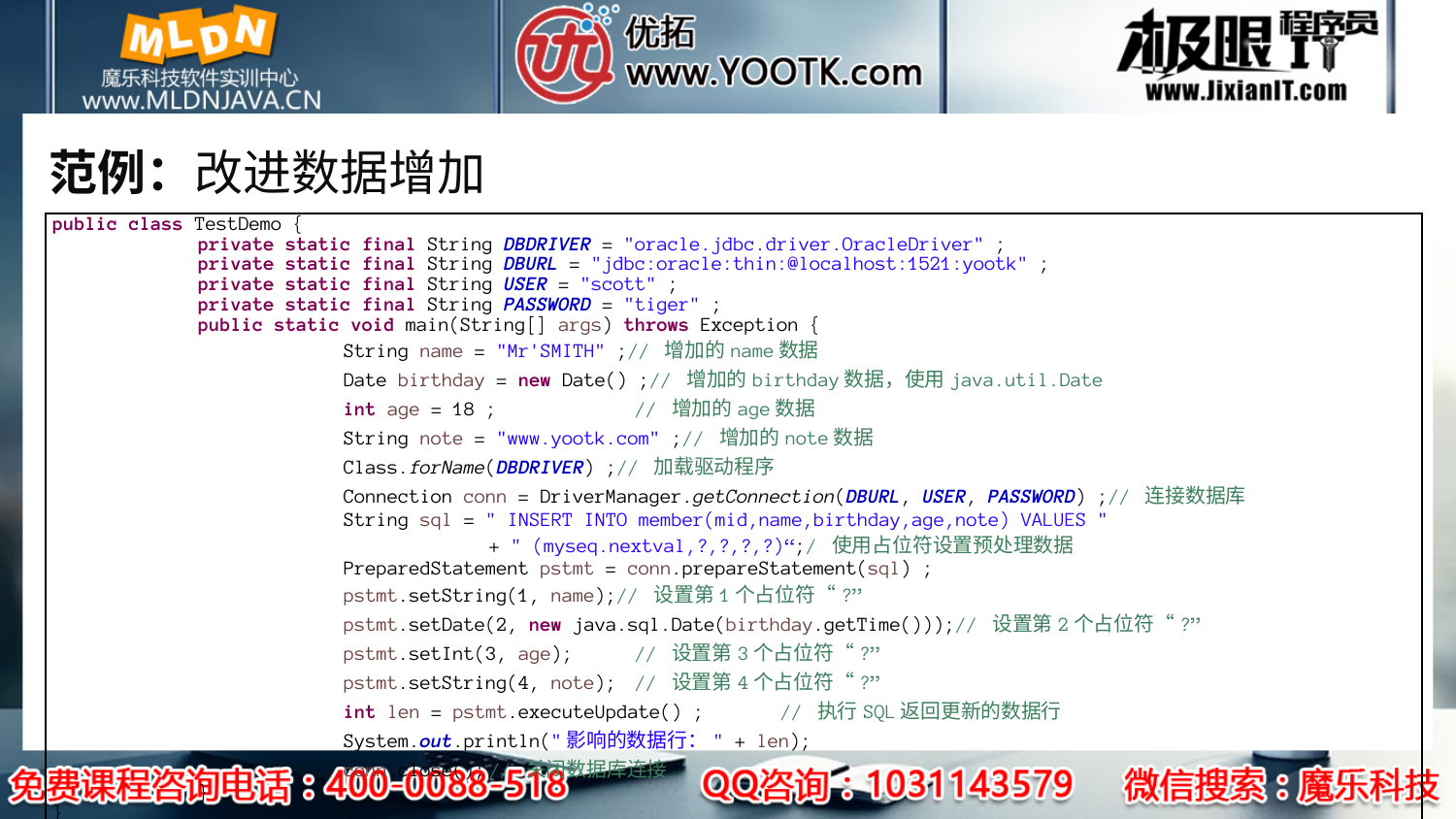

# 范例：改进数据增加
| public class TestDemo { private static final String DBDRIVER = "oracle.jdbc.driver.OracleDriver" ; private static final String DBURL = "jdbc:oracle:thin:@localhost:1521:yootk" ; private static final String USER = "scott" ; private static final String PASSWORD = "tiger" ; public static void main(String[] args) throws Exception { String name = "Mr'SMITH" ;// 增加的name数据 Date birthday = new Date() ;// 增加的birthday数据，使用java.util.Date int age = 18 ; // 增加的age数据 String note = "www.yootk.com" ;// 增加的note数据 Class.forName(DBDRIVER) ;// 加载驱动程序 Connection conn = DriverManager.getConnection(DBURL, USER, PASSWORD) ;// 连接数据库 String sql = " INSERT INTO member(mid,name,birthday,age,note) VALUES " + " (myseq.nextval,?,?,?,?)“;/ 使用占位符设置预处理数据 PreparedStatement pstmt = conn.prepareStatement(sql) ; pstmt.setString(1, name);// 设置第1个占位符“?” pstmt.setDate(2, new java.sql.Date(birthday.getTime()));// 设置第2个占位符“?” pstmt.setInt(3, age); // 设置第3个占位符“?” pstmt.setString(4, note); // 设置第4个占位符“?” int len = pstmt.executeUpdate() ; // 执行SQL返回更新的数据行 System.out.println("影响的数据行：" + len); conn.close(); // 关闭数据库连接 } } |
| --- |